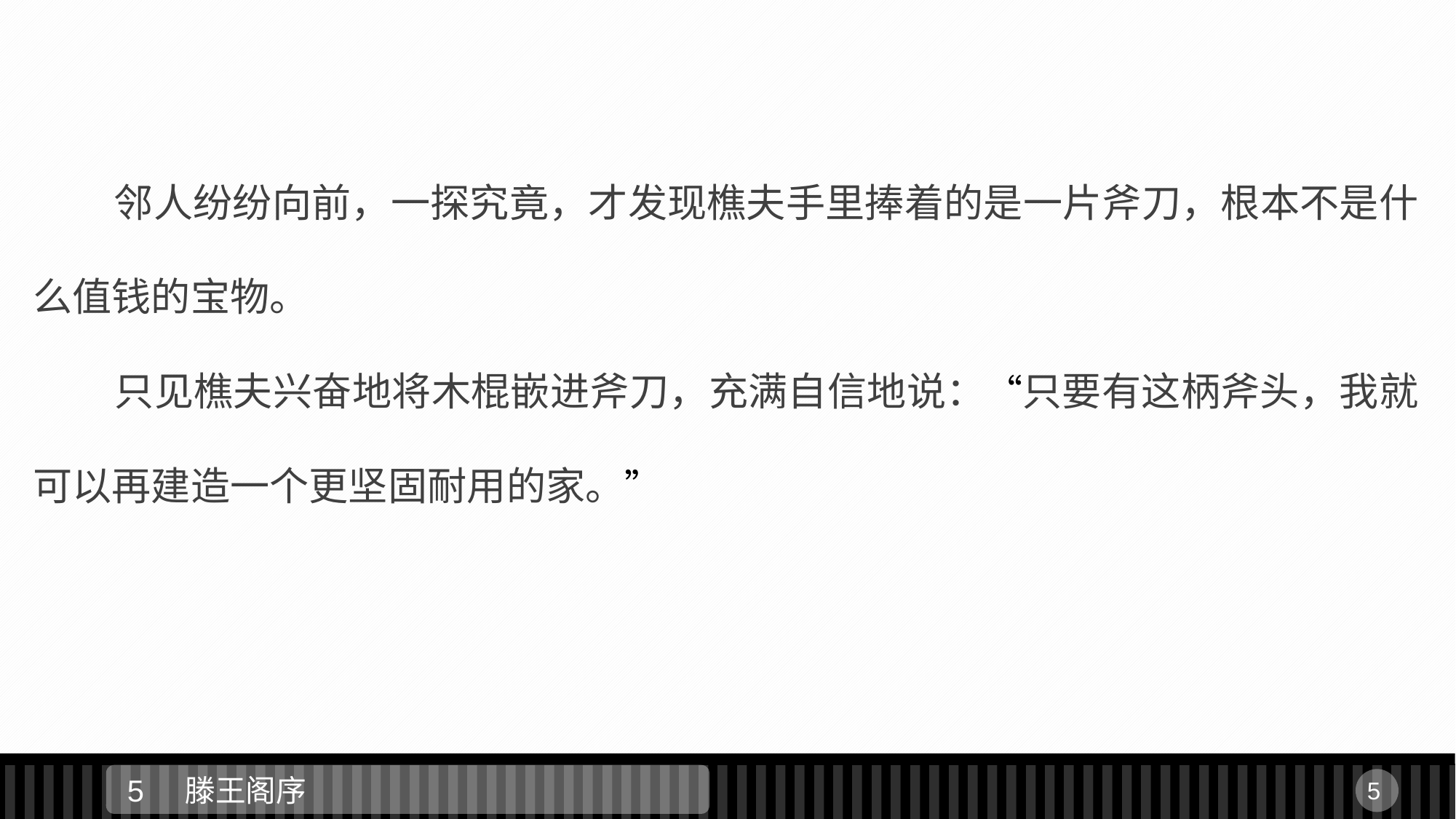

邻人纷纷向前，一探究竟，才发现樵夫手里捧着的是一片斧刀，根本不是什么值钱的宝物。
        只见樵夫兴奋地将木棍嵌进斧刀，充满自信地说：“只要有这柄斧头，我就可以再建造一个更坚固耐用的家。”